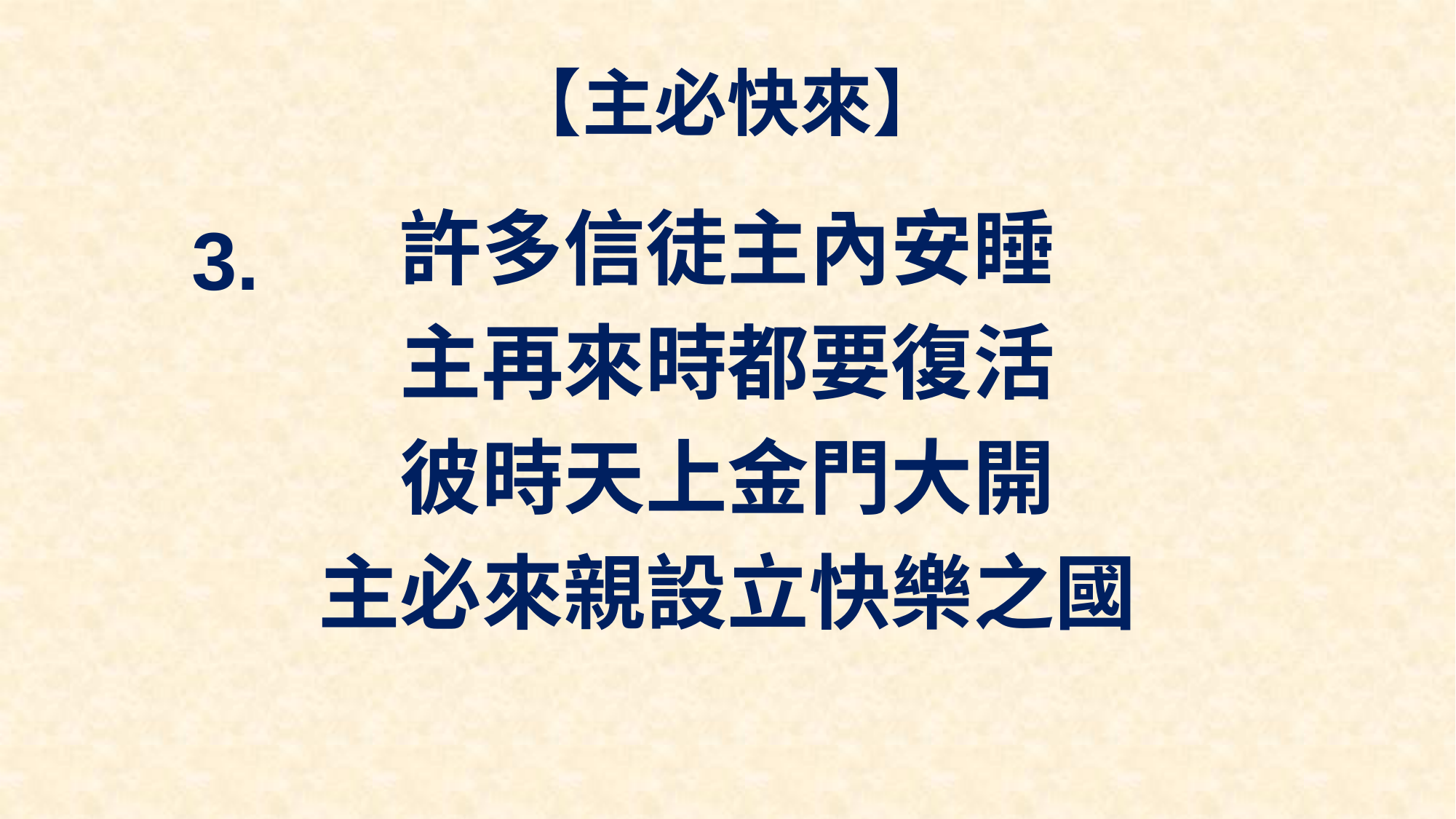

# 【主必快來】
許多信徒主內安睡
主再來時都要復活
彼時天上金門大開
主必來親設立快樂之國
3.